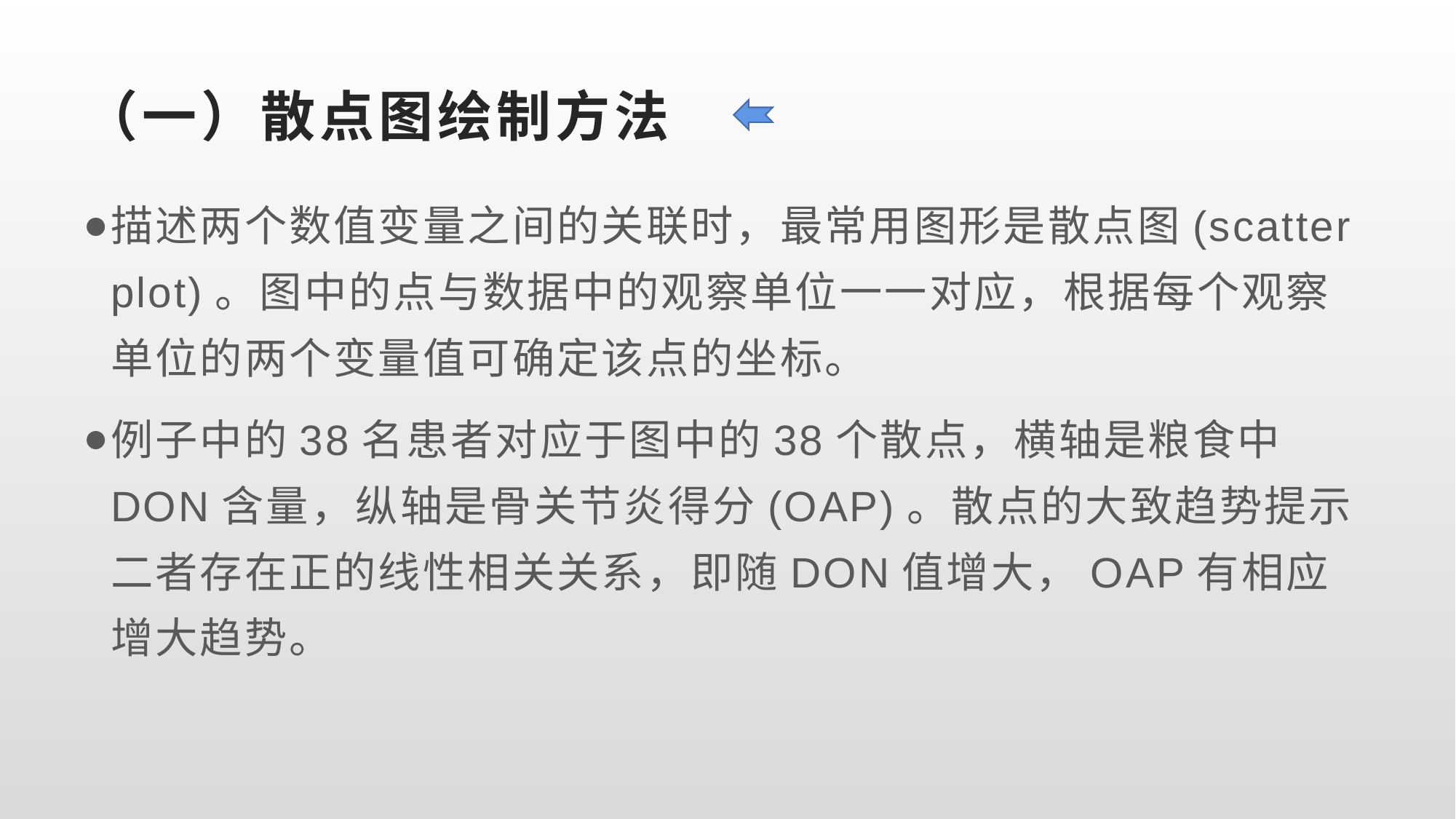

# （一）散点图绘制方法

描述两个数值变量之间的关联时，最常用图形是散点图(scatter plot)。图中的点与数据中的观察单位一一对应，根据每个观察单位的两个变量值可确定该点的坐标。
例子中的38名患者对应于图中的38个散点，横轴是粮食中DON含量，纵轴是骨关节炎得分(OAP)。散点的大致趋势提示二者存在正的线性相关关系，即随DON值增大，OAP有相应增大趋势。